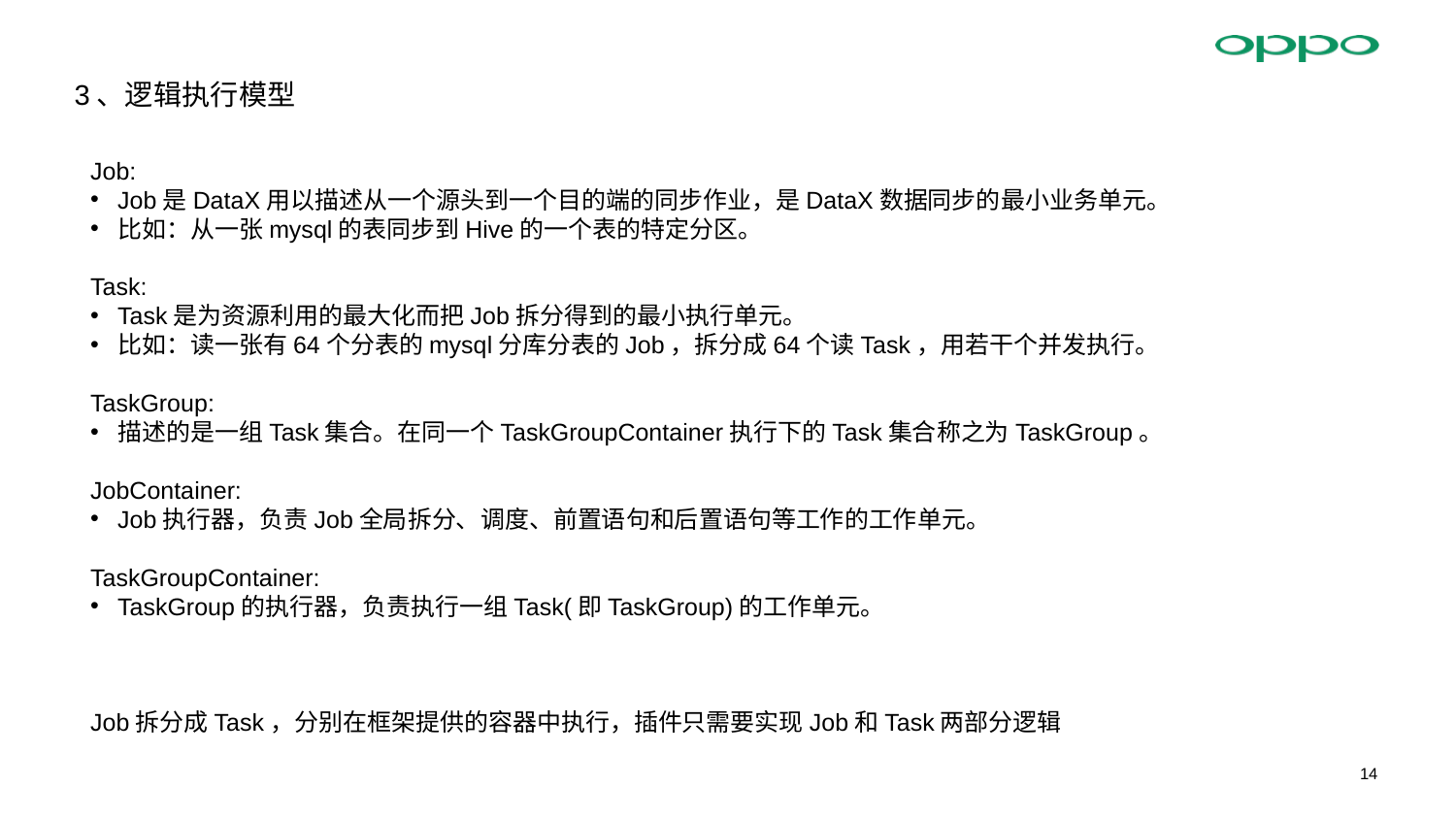

3、逻辑执行模型
Job:
Job是DataX用以描述从一个源头到一个目的端的同步作业，是DataX数据同步的最小业务单元。
比如：从一张mysql的表同步到Hive的一个表的特定分区。

Task:
Task是为资源利用的最大化而把Job拆分得到的最小执行单元。
比如：读一张有64个分表的mysql分库分表的Job，拆分成64个读Task，用若干个并发执行。

TaskGroup:
描述的是一组Task集合。在同一个TaskGroupContainer执行下的Task集合称之为TaskGroup。

JobContainer:
Job执行器，负责Job全局拆分、调度、前置语句和后置语句等工作的工作单元。

TaskGroupContainer:
TaskGroup的执行器，负责执行一组Task(即TaskGroup)的工作单元。

Job拆分成Task，分别在框架提供的容器中执行，插件只需要实现Job和Task两部分逻辑